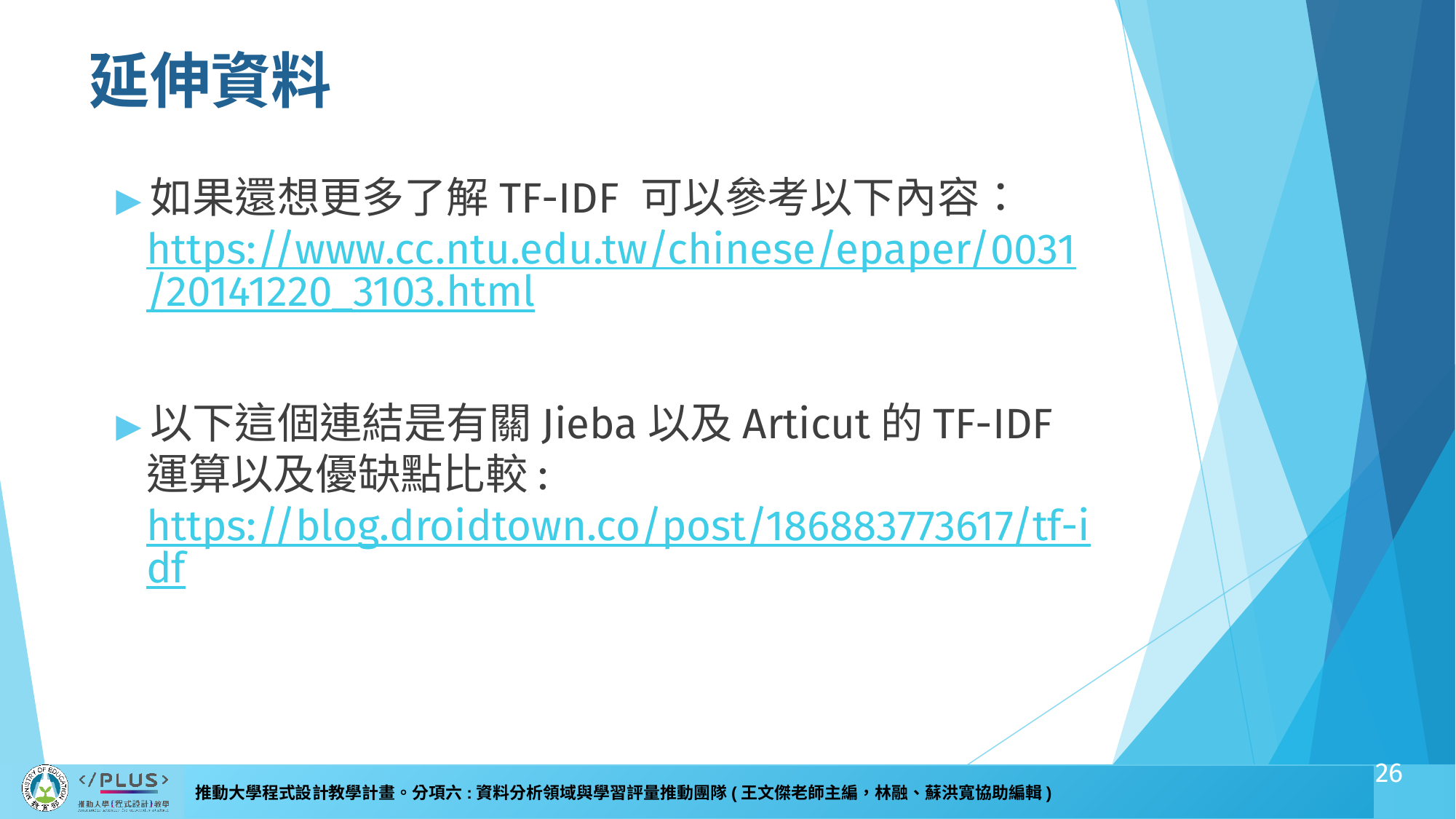

# 延伸資料
如果還想更多了解TF-IDF 可以參考以下內容：https://www.cc.ntu.edu.tw/chinese/epaper/0031/20141220_3103.html

以下這個連結是有關Jieba以及Articut的TF-IDF運算以及優缺點比較: https://blog.droidtown.co/post/186883773617/tf-idf

26
推動大學程式設計教學計畫。分項六:資料分析領域與學習評量推動團隊(王文傑老師主編，林融、蘇洪寬協助編輯)